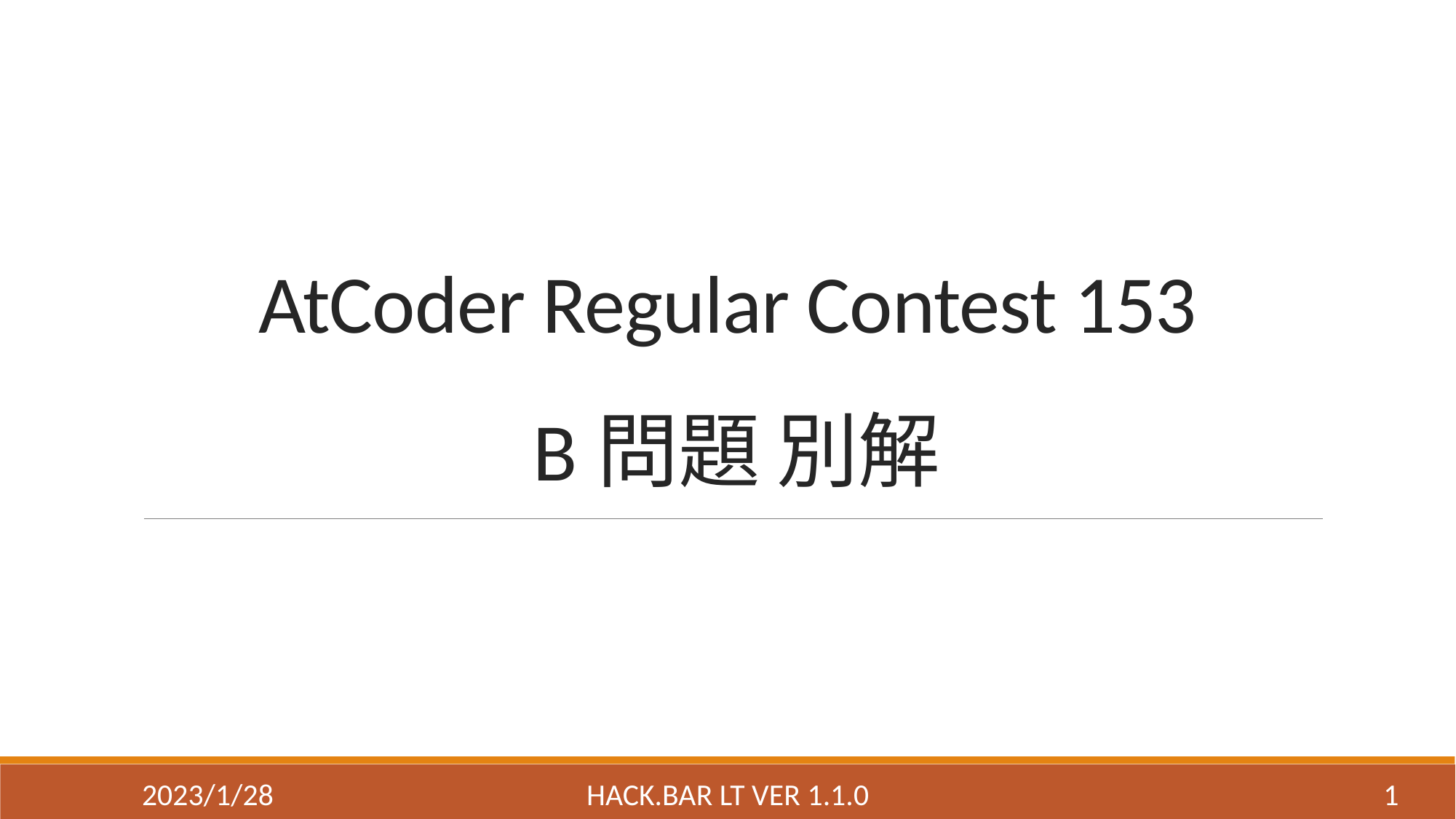

# AtCoder Regular Contest 153 B問題 別解
2023/1/28
Hack.BAR LT ver 1.1.0
1